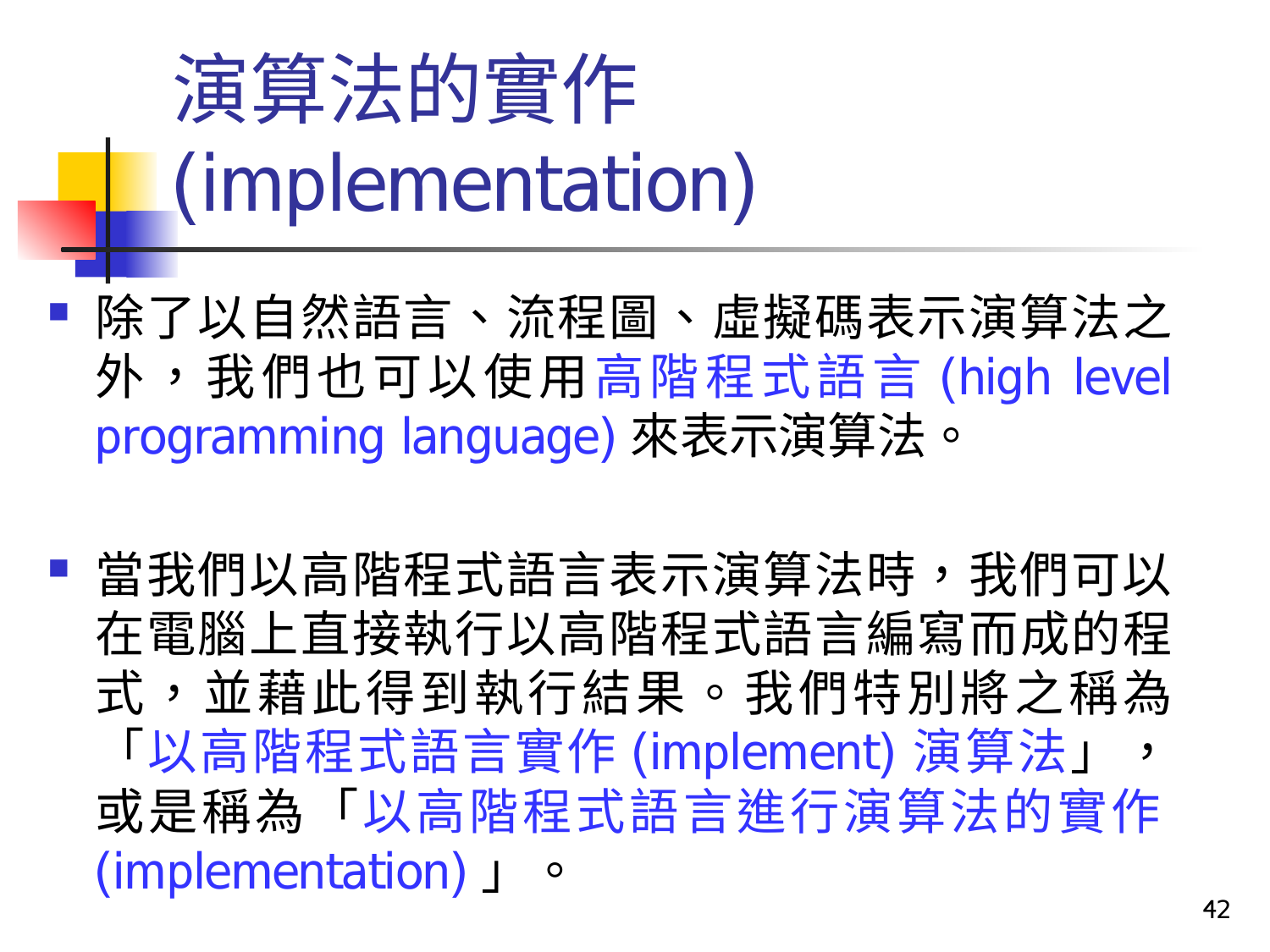

# 演算法的實作(implementation)
除了以自然語言、流程圖、虛擬碼表示演算法之外，我們也可以使用高階程式語言(high level programming language)來表示演算法。

當我們以高階程式語言表示演算法時，我們可以在電腦上直接執行以高階程式語言編寫而成的程式，並藉此得到執行結果。我們特別將之稱為「以高階程式語言實作(implement)演算法」，或是稱為「以高階程式語言進行演算法的實作(implementation)」。
42